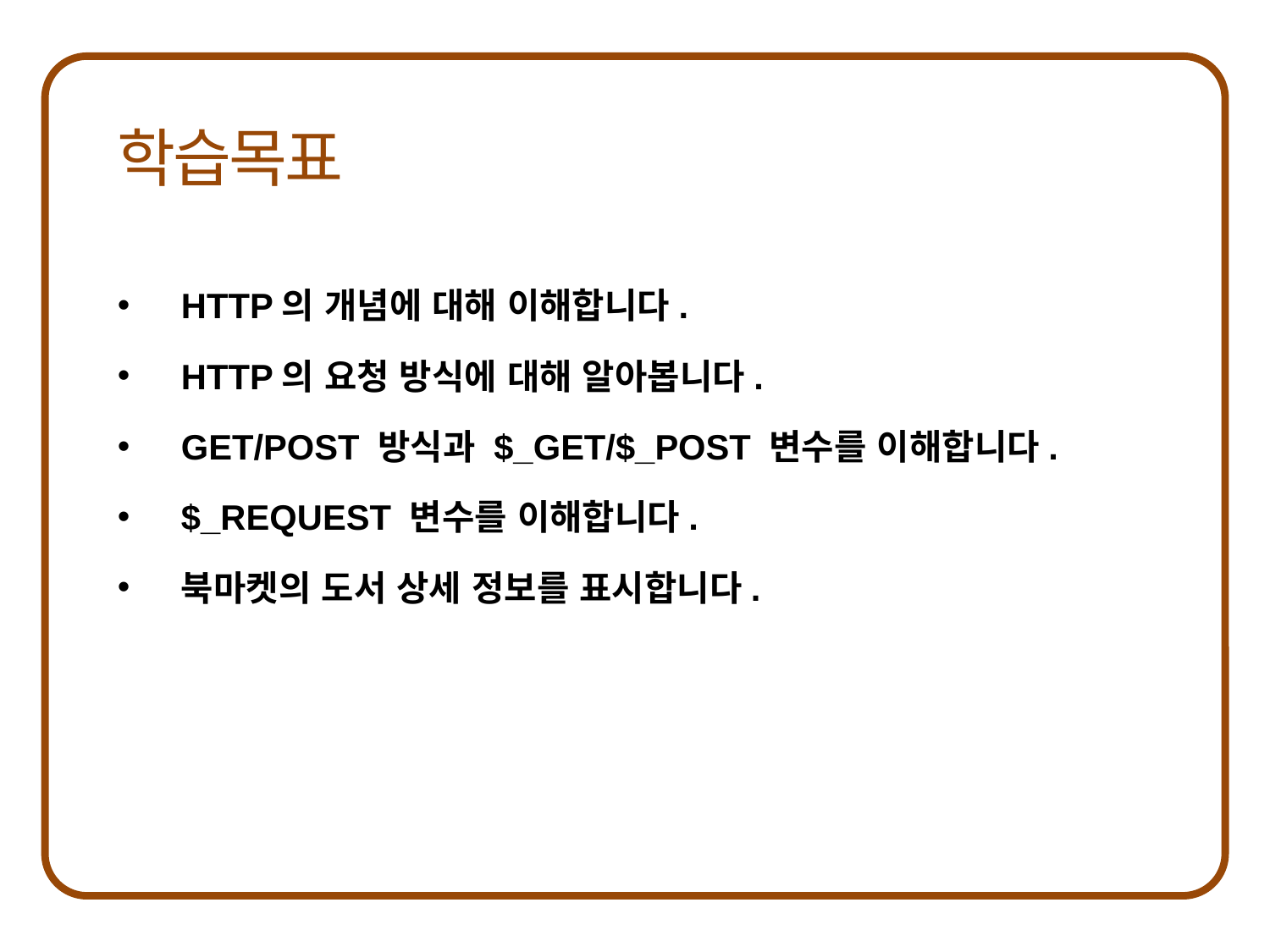

HTTP의 개념에 대해 이해합니다.
HTTP의 요청 방식에 대해 알아봅니다.
GET/POST 방식과 $_GET/$_POST 변수를 이해합니다.
$_REQUEST 변수를 이해합니다.
북마켓의 도서 상세 정보를 표시합니다.